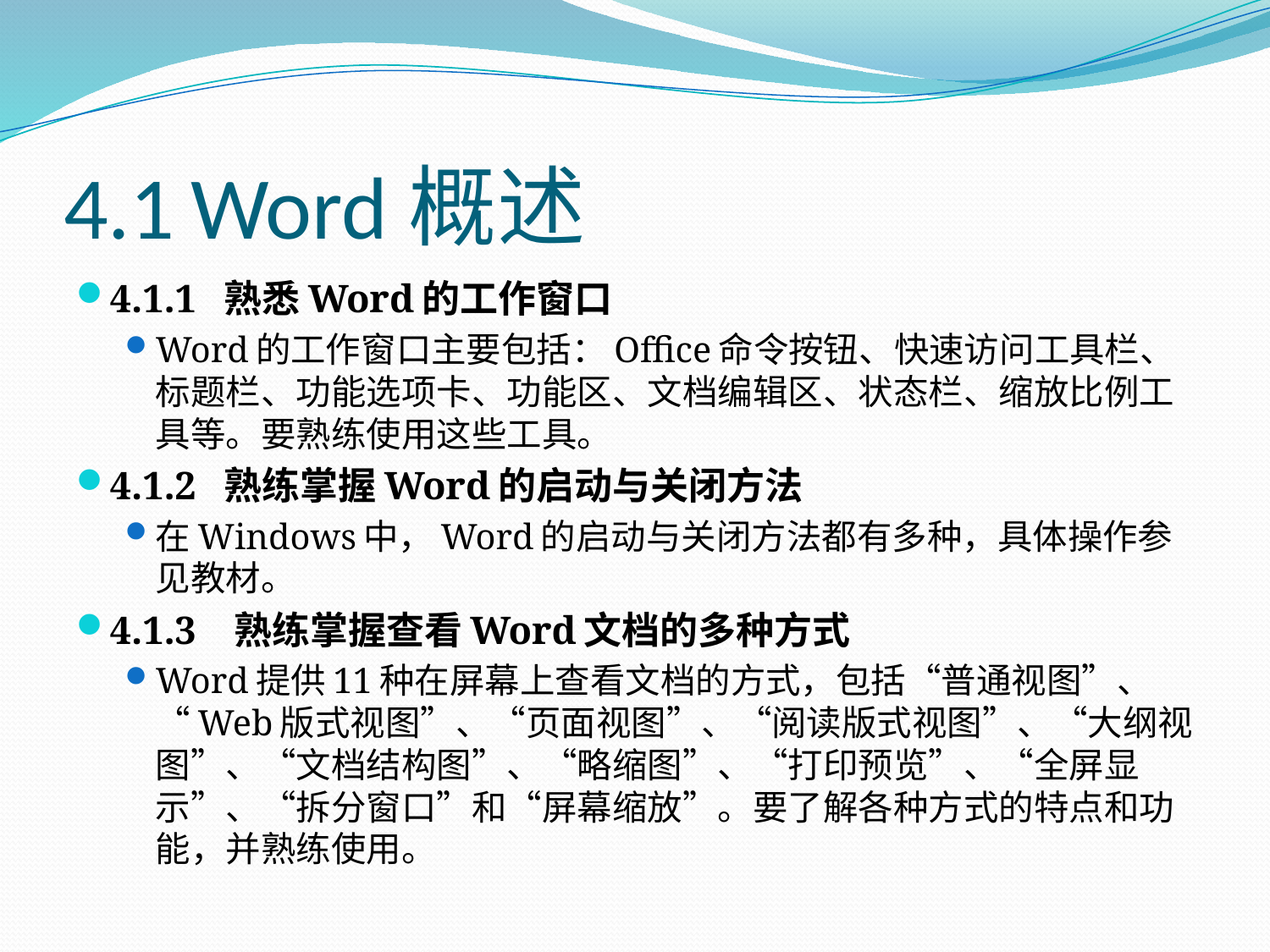

# 4.1	Word概述
4.1.1  熟悉Word的工作窗口
Word的工作窗口主要包括：Office命令按钮、快速访问工具栏、标题栏、功能选项卡、功能区、文档编辑区、状态栏、缩放比例工具等。要熟练使用这些工具。
4.1.2  熟练掌握Word的启动与关闭方法
在Windows中，Word的启动与关闭方法都有多种，具体操作参见教材。
4.1.3   熟练掌握查看Word文档的多种方式
Word提供11种在屏幕上查看文档的方式，包括“普通视图”、“Web版式视图”、“页面视图”、“阅读版式视图”、“大纲视图”、“文档结构图”、“略缩图”、“打印预览”、“全屏显示”、“拆分窗口”和“屏幕缩放”。要了解各种方式的特点和功能，并熟练使用。